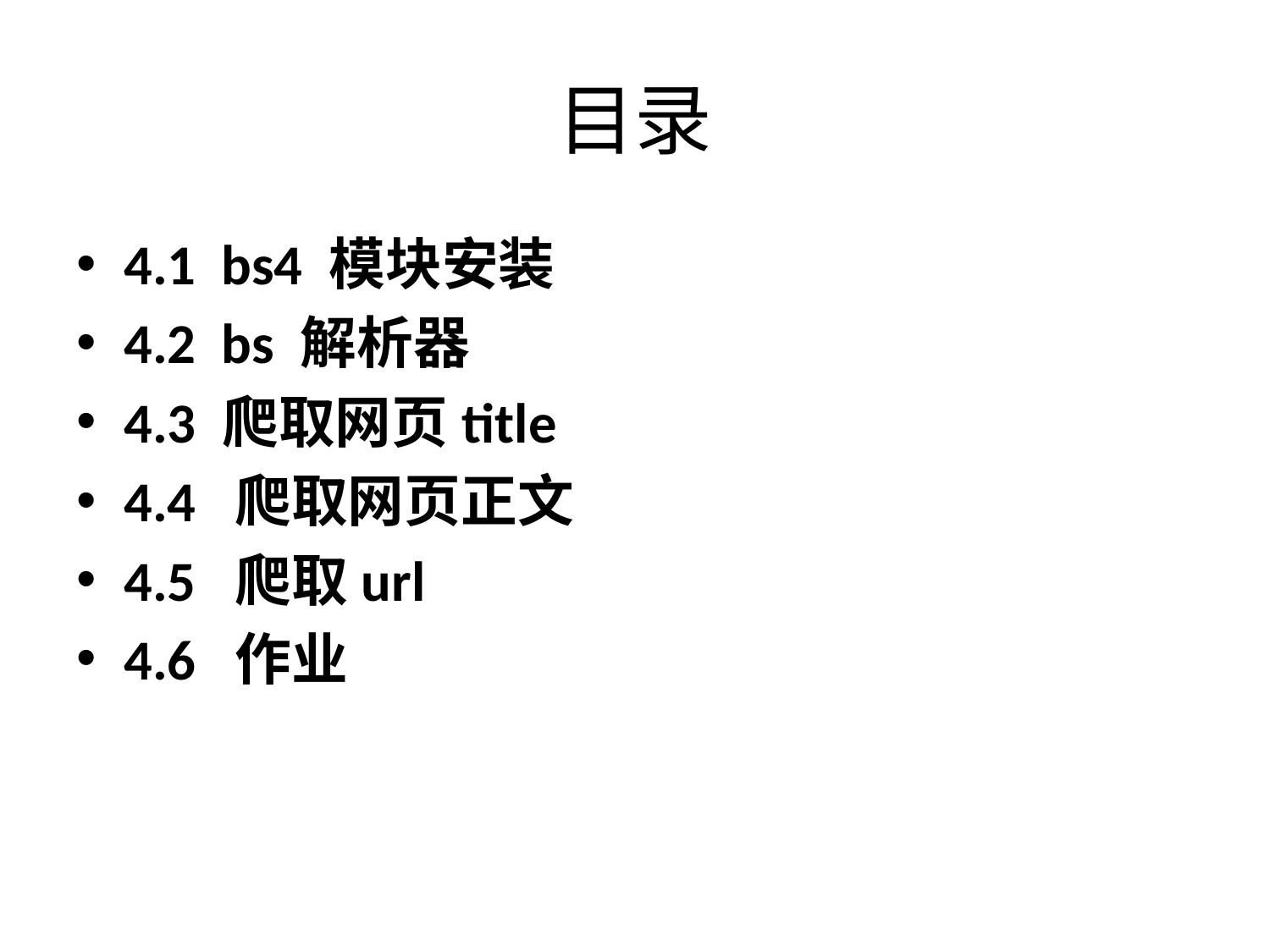

# 目录
4.1  bs4 模块安装
4.2  bs 解析器
4.3 爬取网页title
4.4  爬取网页正文
4.5  爬取url
4.6  作业